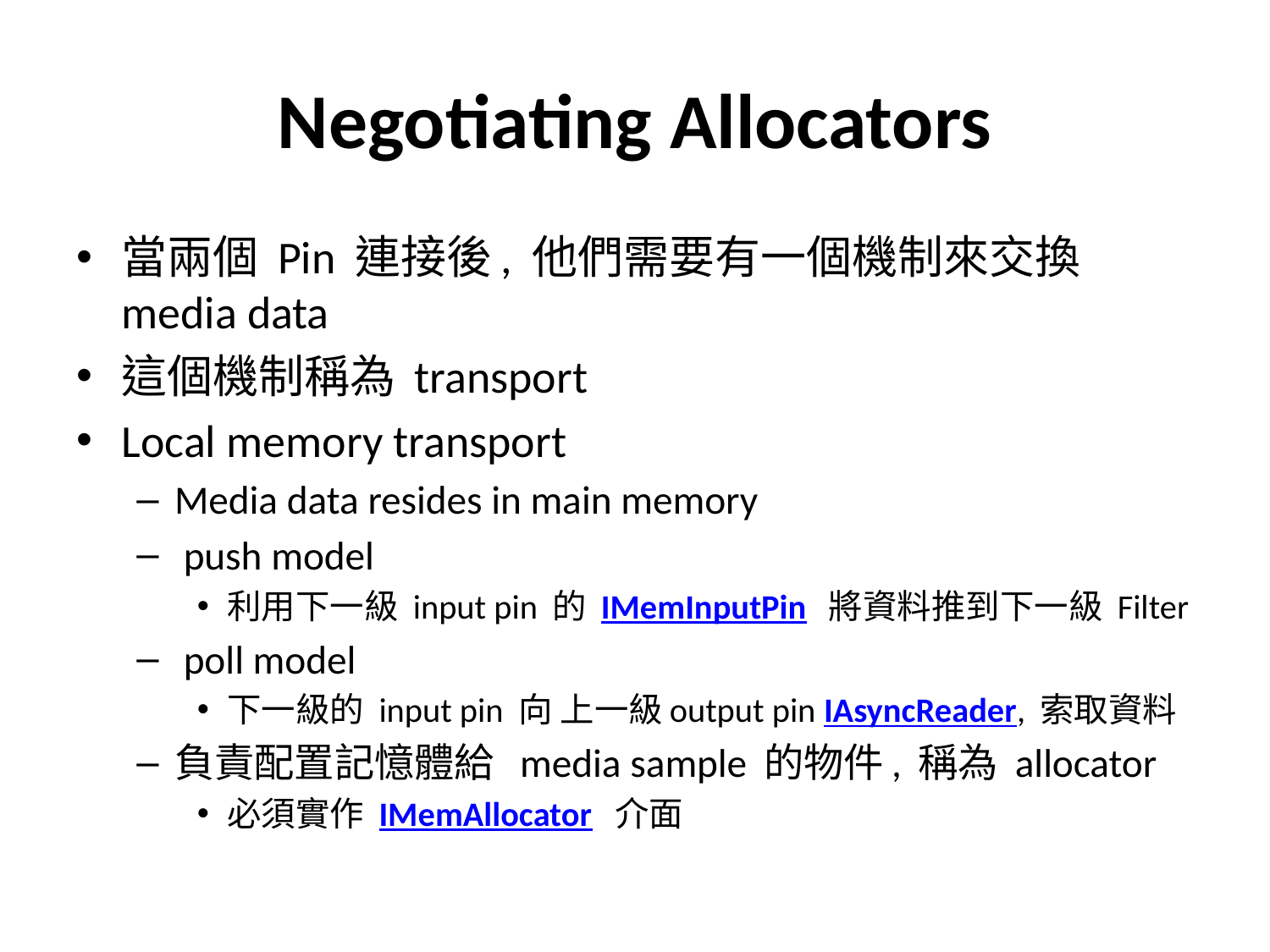

# Negotiating Allocators
當兩個 Pin 連接後, 他們需要有一個機制來交換 media data
這個機制稱為 transport
Local memory transport
Media data resides in main memory
 push model
利用下一級 input pin 的 IMemInputPin  將資料推到下一級 Filter
 poll model
下一級的 input pin 向 上一級output pin IAsyncReader, 索取資料
負責配置記憶體給  media sample 的物件, 稱為 allocator
必須實作 IMemAllocator  介面